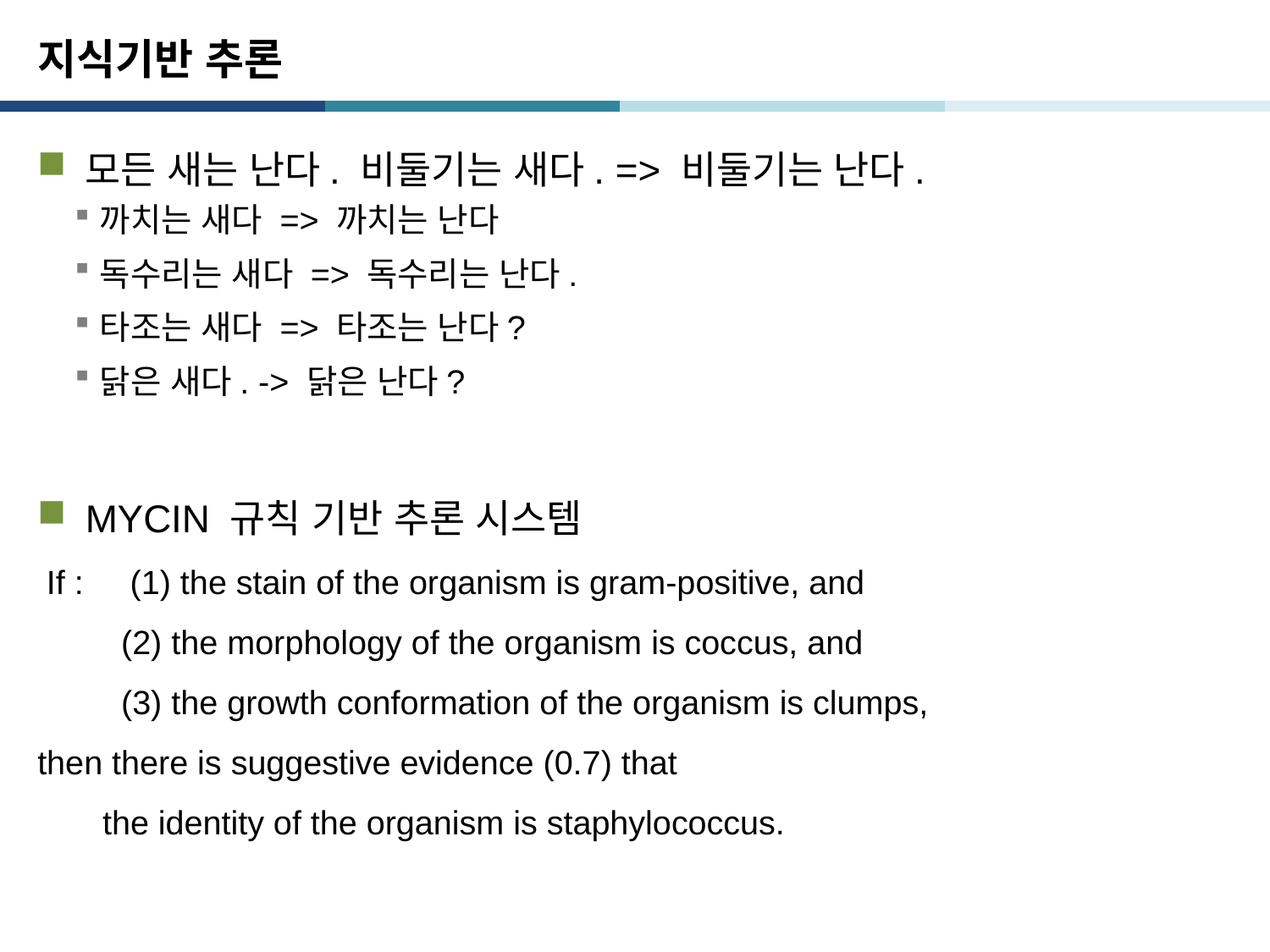

# 지식기반 추론
모든 새는 난다. 비둘기는 새다. => 비둘기는 난다.
까치는 새다 => 까치는 난다
독수리는 새다 => 독수리는 난다.
타조는 새다 => 타조는 난다?
닭은 새다. -> 닭은 난다?

MYCIN 규칙 기반 추론 시스템
 If :     (1) the stain of the organism is gram-positive, and
         (2) the morphology of the organism is coccus, and
         (3) the growth conformation of the organism is clumps,
then there is suggestive evidence (0.7) that
       the identity of the organism is staphylococcus.